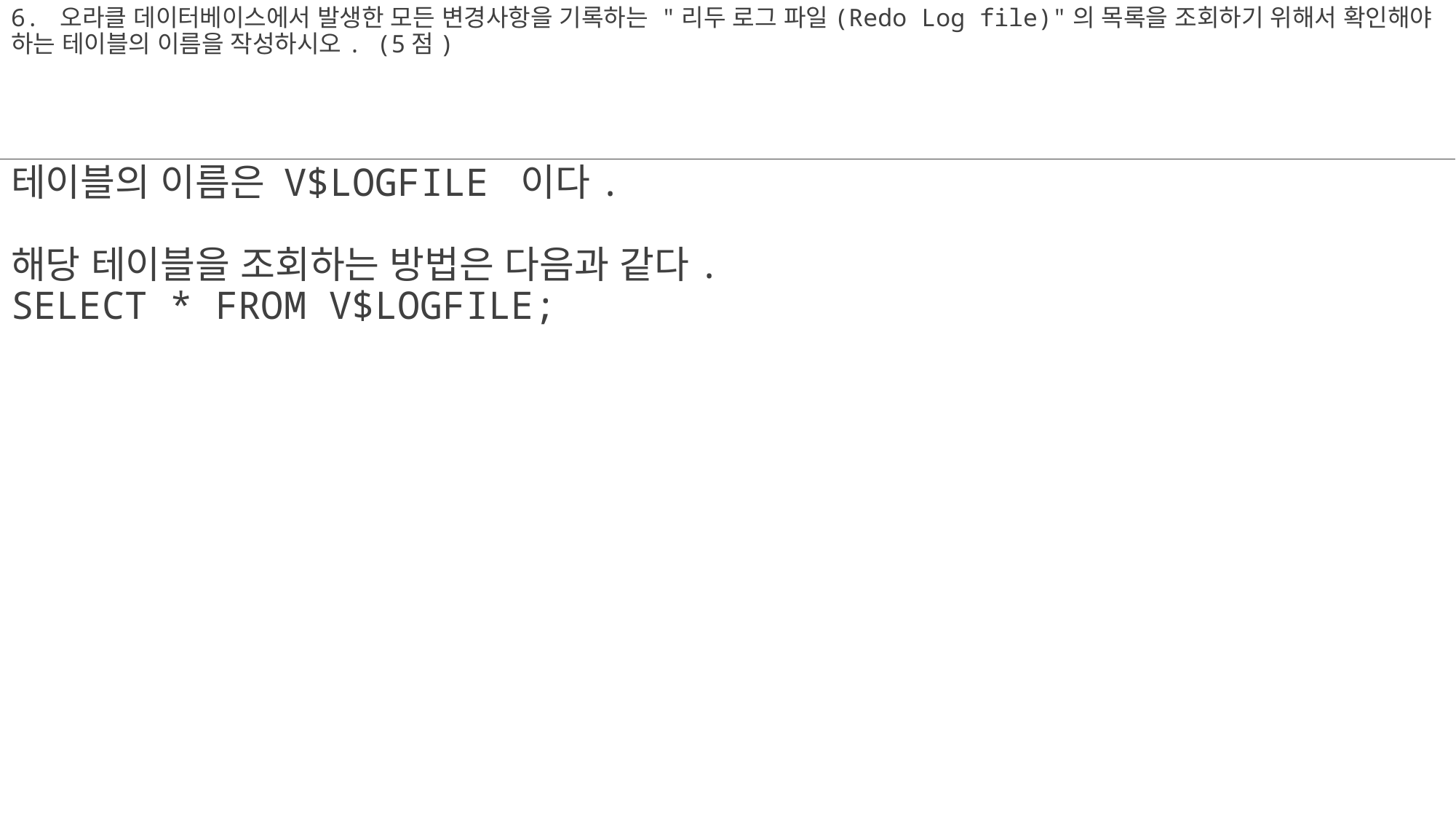

# 6. 오라클 데이터베이스에서 발생한 모든 변경사항을 기록하는 "리두 로그 파일(Redo Log file)"의 목록을 조회하기 위해서 확인해야 하는 테이블의 이름을 작성하시오. (5점)
테이블의 이름은 V$LOGFILE 이다.

해당 테이블을 조회하는 방법은 다음과 같다.
SELECT * FROM V$LOGFILE;